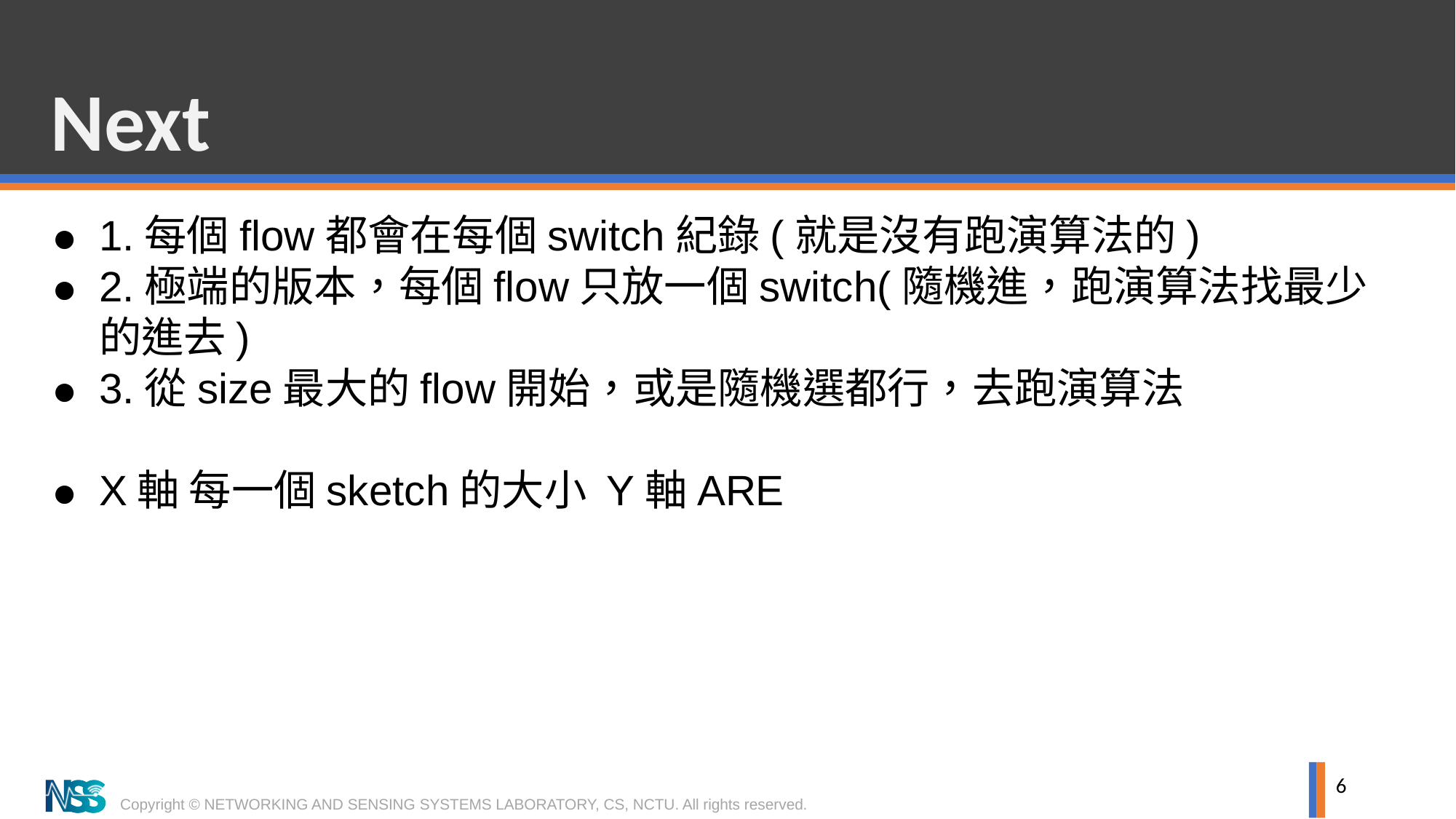

# Next
1.每個flow都會在每個switch紀錄(就是沒有跑演算法的)
2.極端的版本，每個flow只放一個switch(隨機進，跑演算法找最少的進去)
3.從size最大的flow開始，或是隨機選都行，去跑演算法

X軸 每一個sketch的大小 Y軸ARE
6